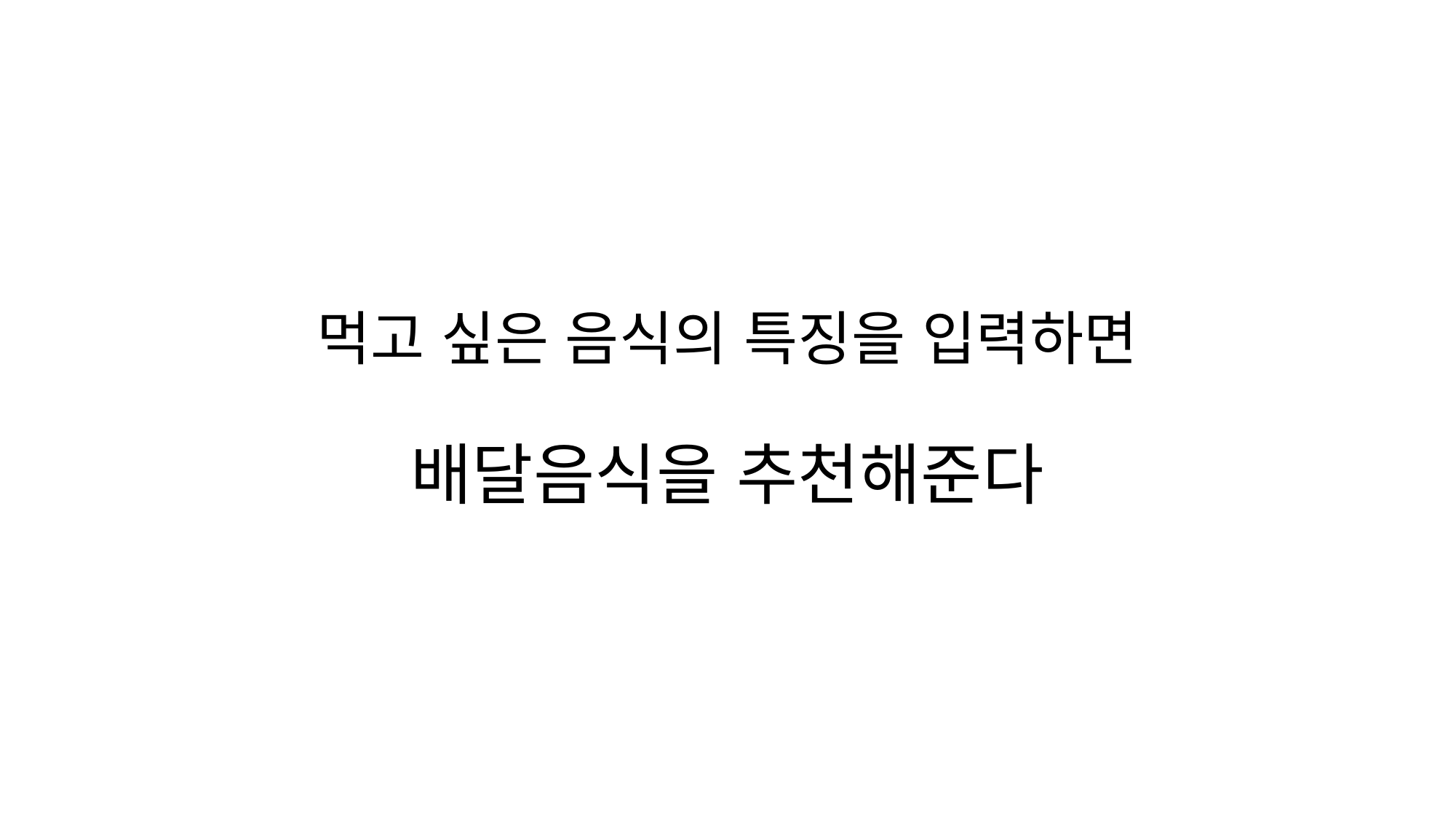

# 먹고 싶은 음식의 특징을 입력하면
배달음식을 추천해준다